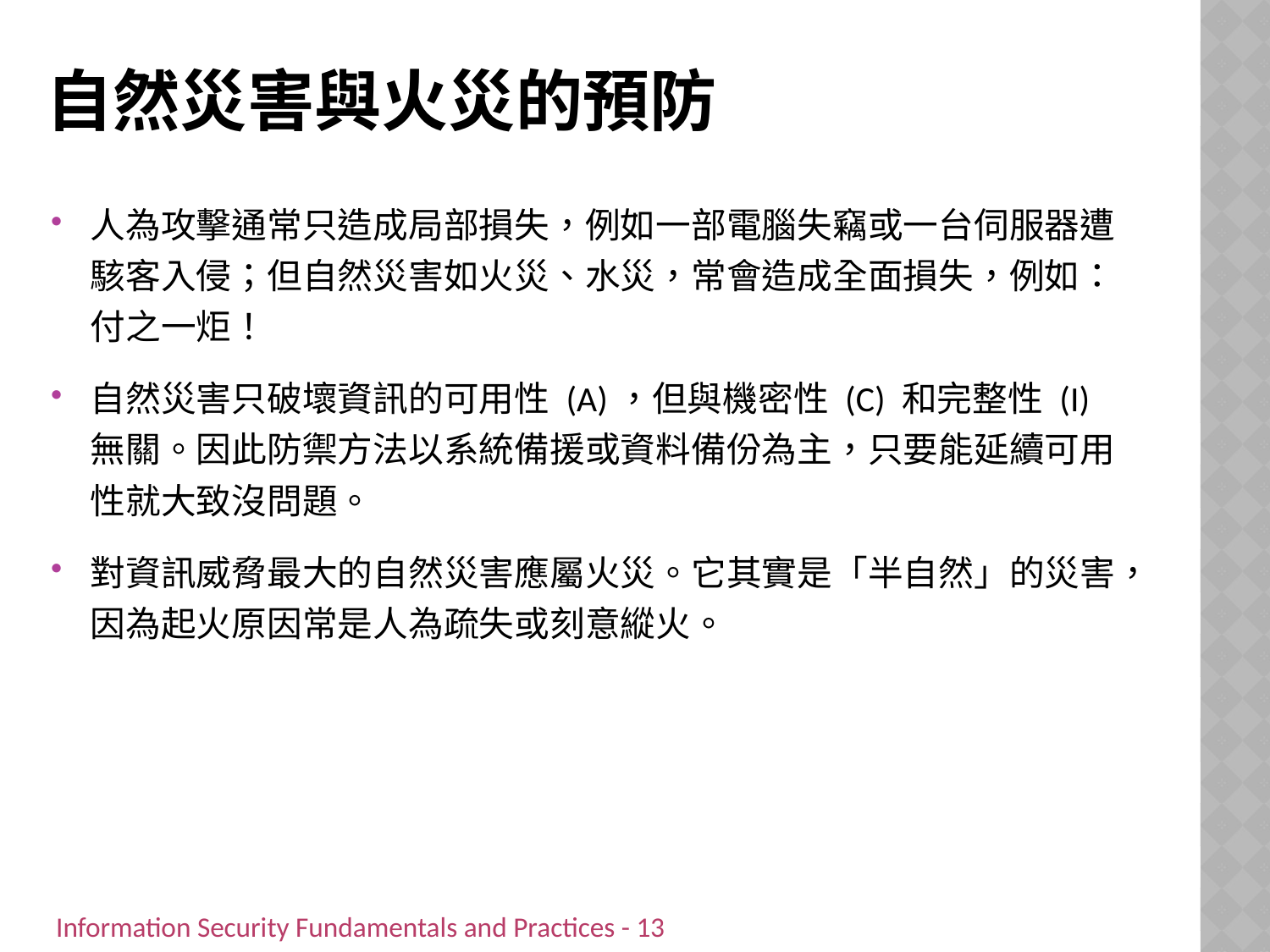

# 自然災害與火災的預防
人為攻擊通常只造成局部損失，例如一部電腦失竊或一台伺服器遭駭客入侵；但自然災害如火災、水災，常會造成全面損失，例如：付之一炬！
自然災害只破壞資訊的可用性 (A)，但與機密性 (C) 和完整性 (I) 無關。因此防禦方法以系統備援或資料備份為主，只要能延續可用性就大致沒問題。
對資訊威脅最大的自然災害應屬火災。它其實是「半自然」的災害，因為起火原因常是人為疏失或刻意縱火。